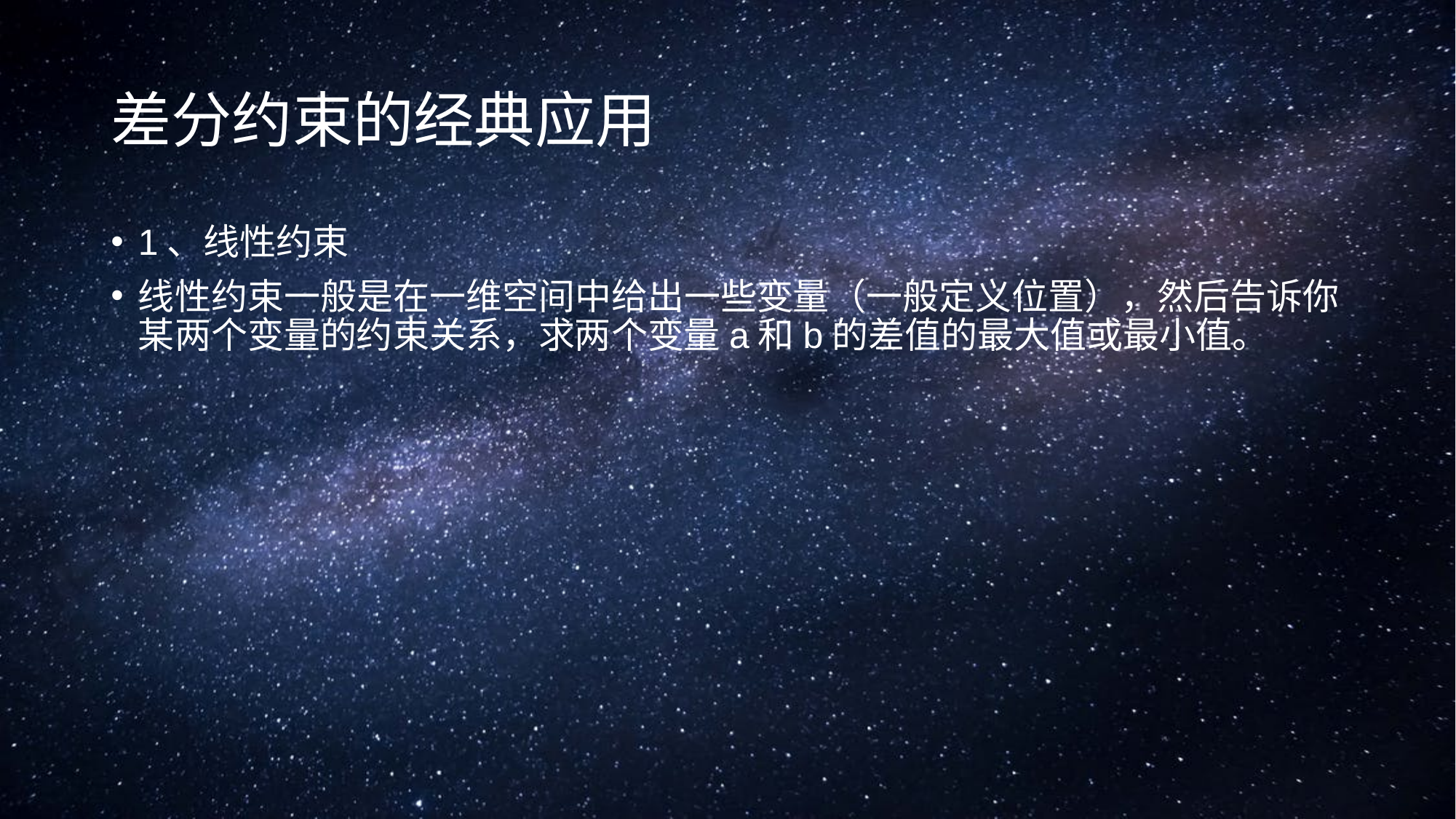

# 差分约束的经典应用
1、线性约束
线性约束一般是在一维空间中给出一些变量（一般定义位置），然后告诉你某两个变量的约束关系，求两个变量a和b的差值的最大值或最小值。